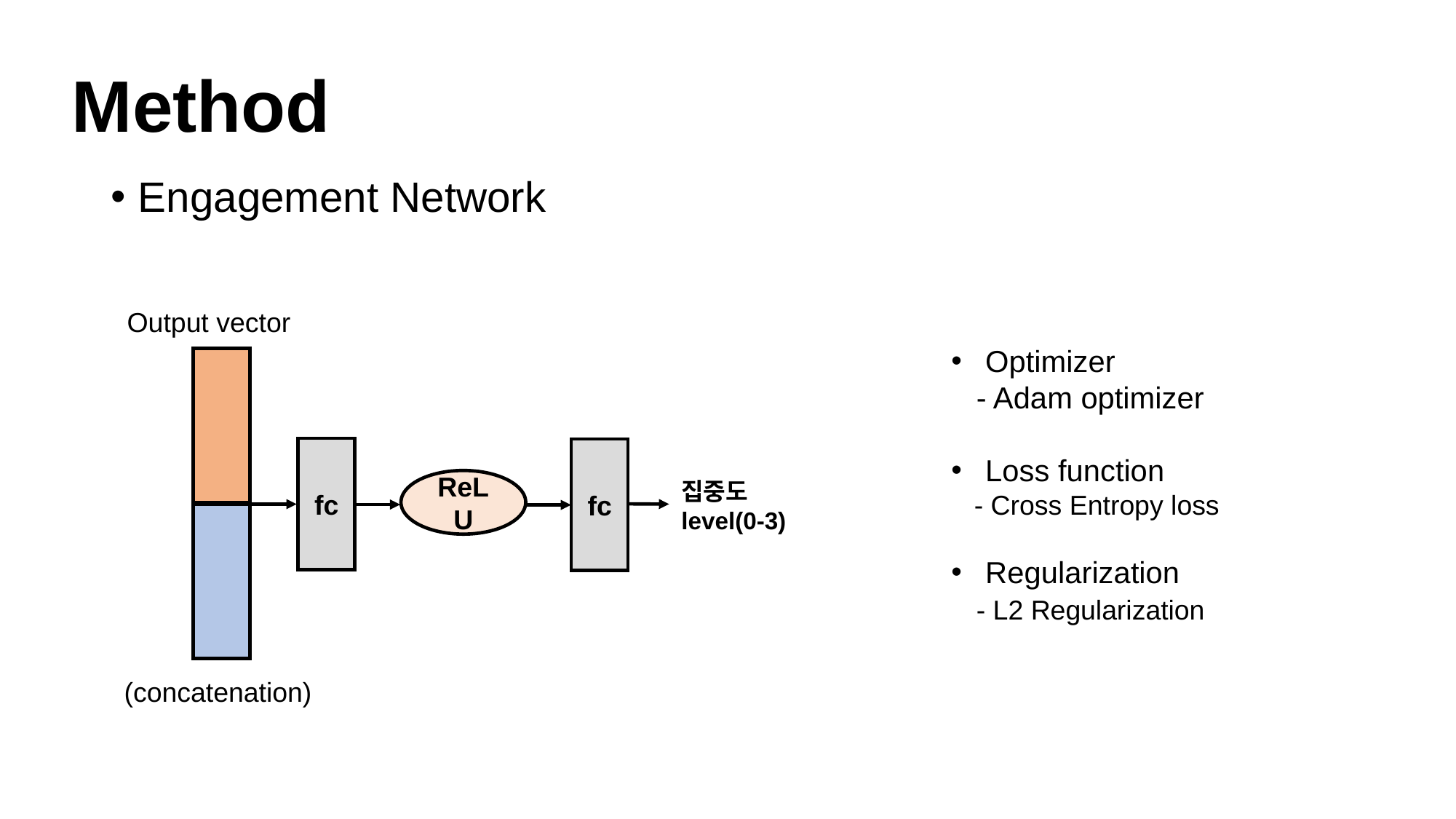

Method
Engagement Network
Output vector

fc

(concatenation)
Optimizer
   - Adam optimizer

Loss function
   - Cross Entropy loss

Regularization
   - L2 Regularization

fc

ReLU

집중도
level(0-3)